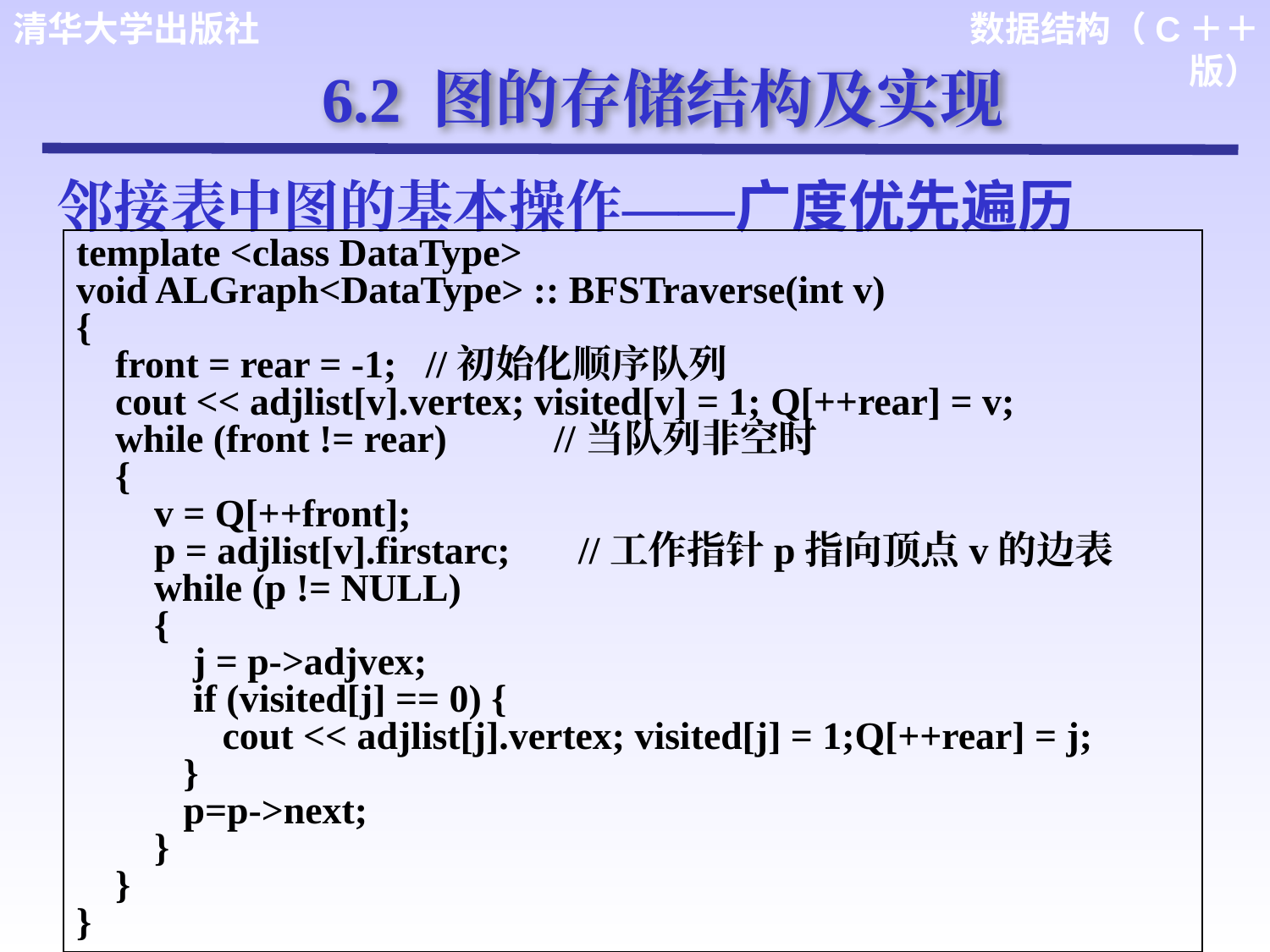

6.2 图的存储结构及实现
邻接表中图的基本操作——广度优先遍历
template <class DataType>
void ALGraph<DataType> :: BFSTraverse(int v)
{
    front = rear = -1;   //初始化顺序队列
    cout << adjlist[v].vertex; visited[v] = 1; Q[++rear] = v;
    while (front != rear)           //当队列非空时
    {
        v = Q[++front];
        p = adjlist[v].firstarc;       //工作指针p指向顶点v的边表
        while (p != NULL)
        {
            j = p->adjvex;
            if (visited[j] == 0) {
               cout << adjlist[j].vertex; visited[j] = 1;Q[++rear] = j;
           }
           p=p->next;
        }
    }
}